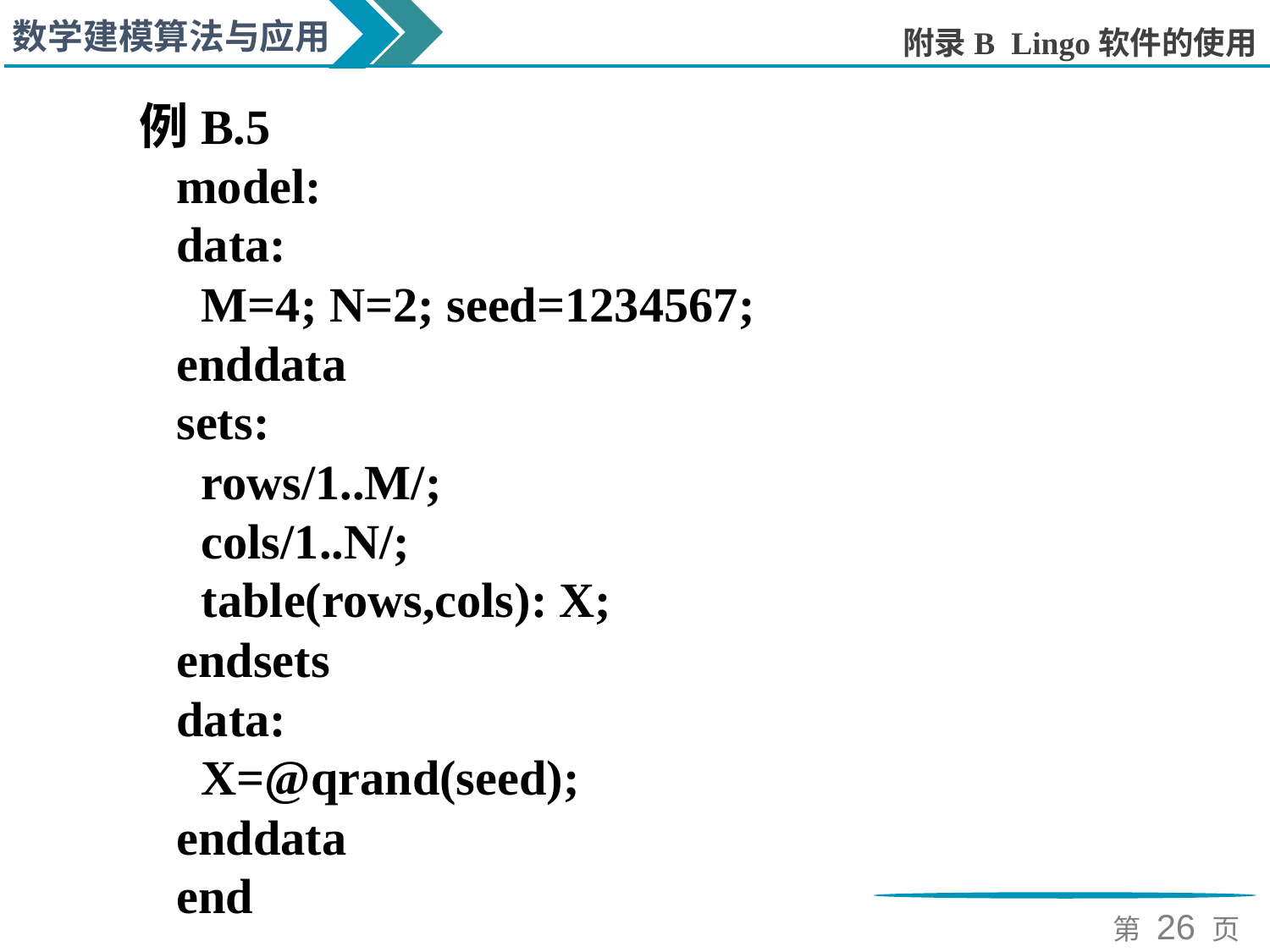

例B.5
model:
data:
  M=4; N=2; seed=1234567;
enddata
sets:
  rows/1..M/;
  cols/1..N/;
  table(rows,cols): X;
endsets
data:
  X=@qrand(seed);
enddata
end